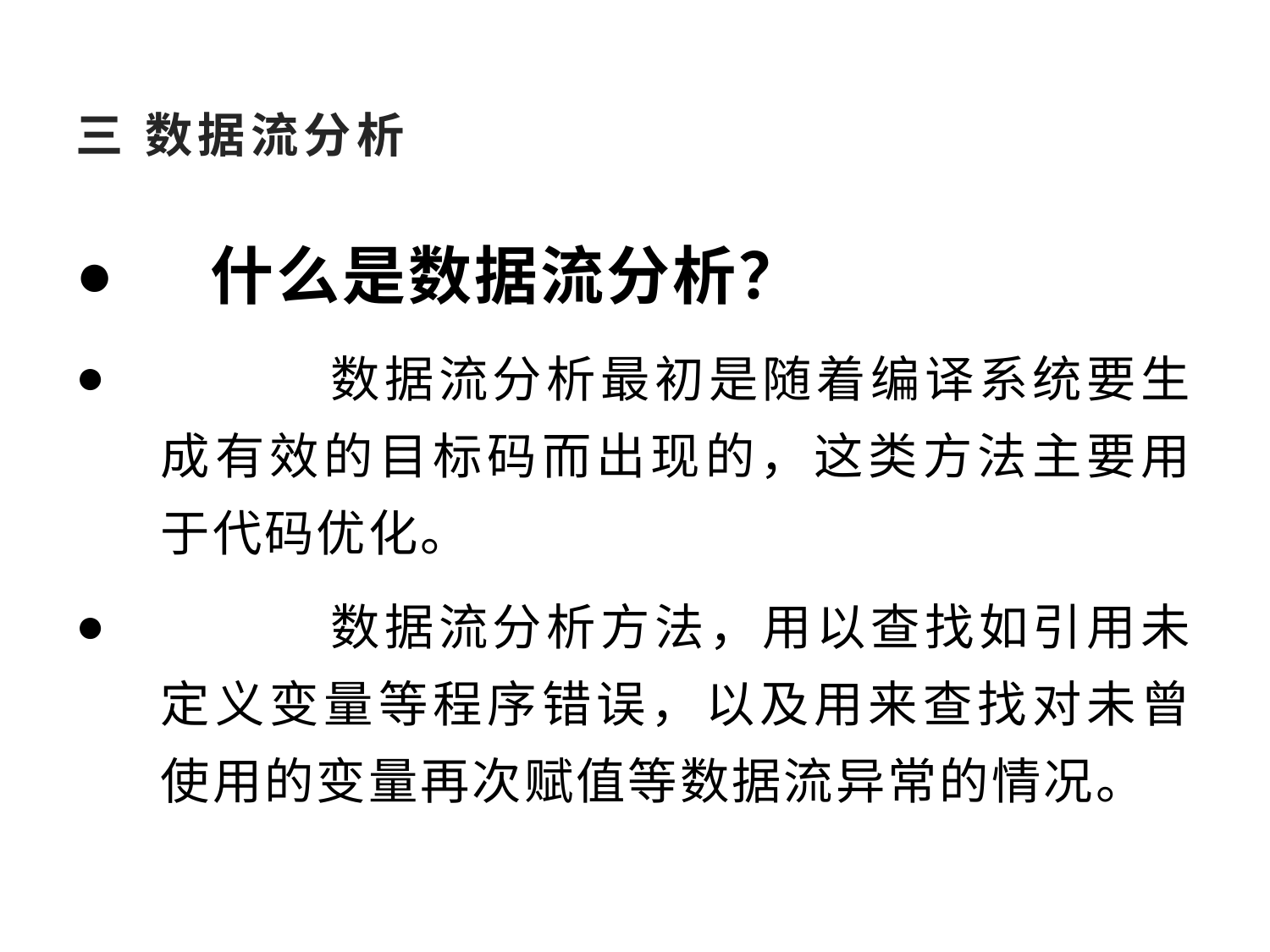

# 三 数据流分析
  什么是数据流分析？
	数据流分析最初是随着编译系统要生成有效的目标码而出现的，这类方法主要用于代码优化。
	数据流分析方法，用以查找如引用未定义变量等程序错误，以及用来查找对未曾使用的变量再次赋值等数据流异常的情况。